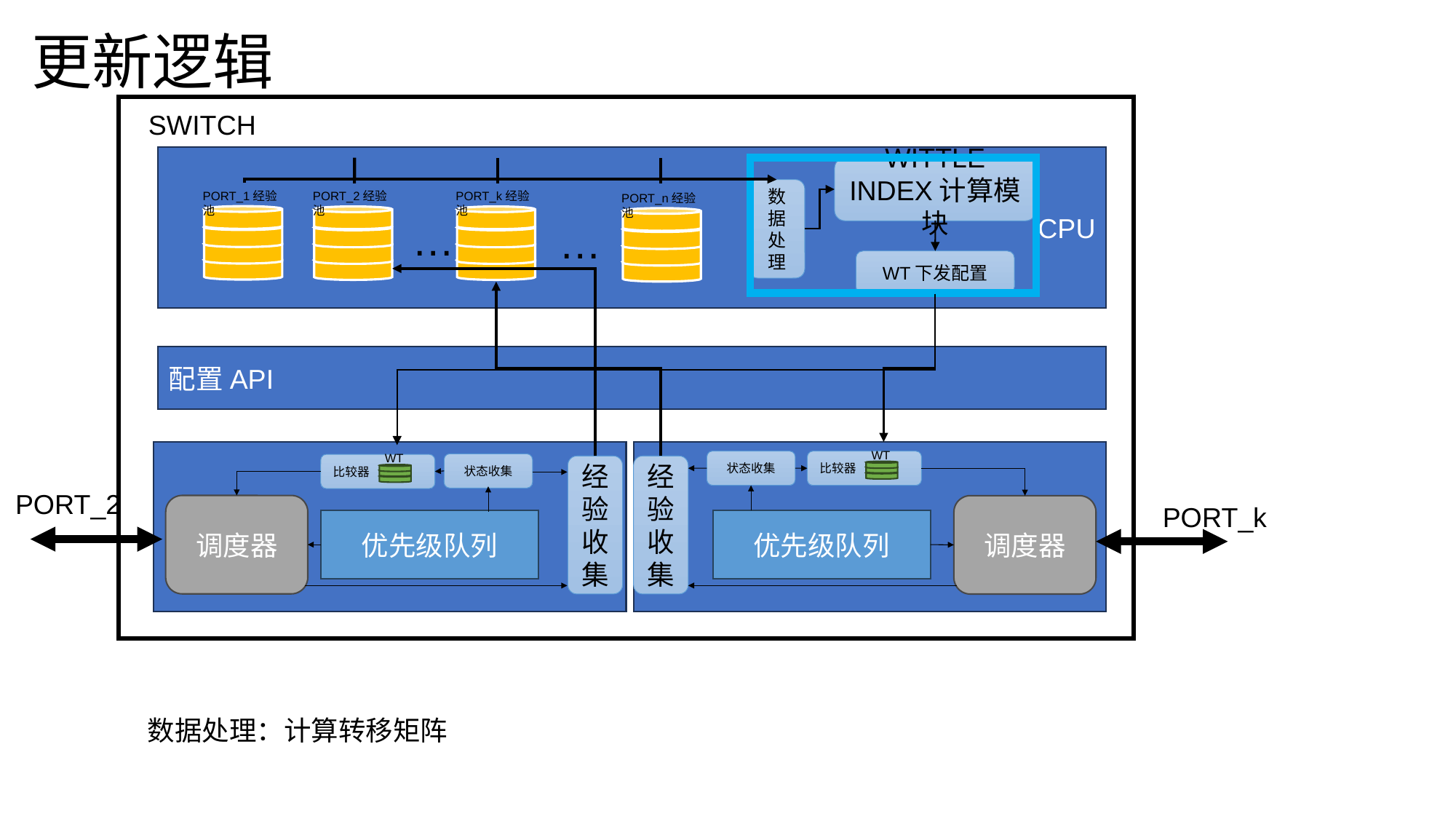

更新逻辑

SWITCH
CPU

WITTLE INDEX计算模块
数据处理
PORT_1经验池
PORT_2经验池
PORT_k经验池
PORT_n经验池

…

…

WT下发配置

配置API

WT
WT
状态收集
比较器
状态收集
比较器
经验收集
经验收集

PORT_2
PORT_k
调度器
调度器
优先级队列
优先级队列
数据处理：计算转移矩阵